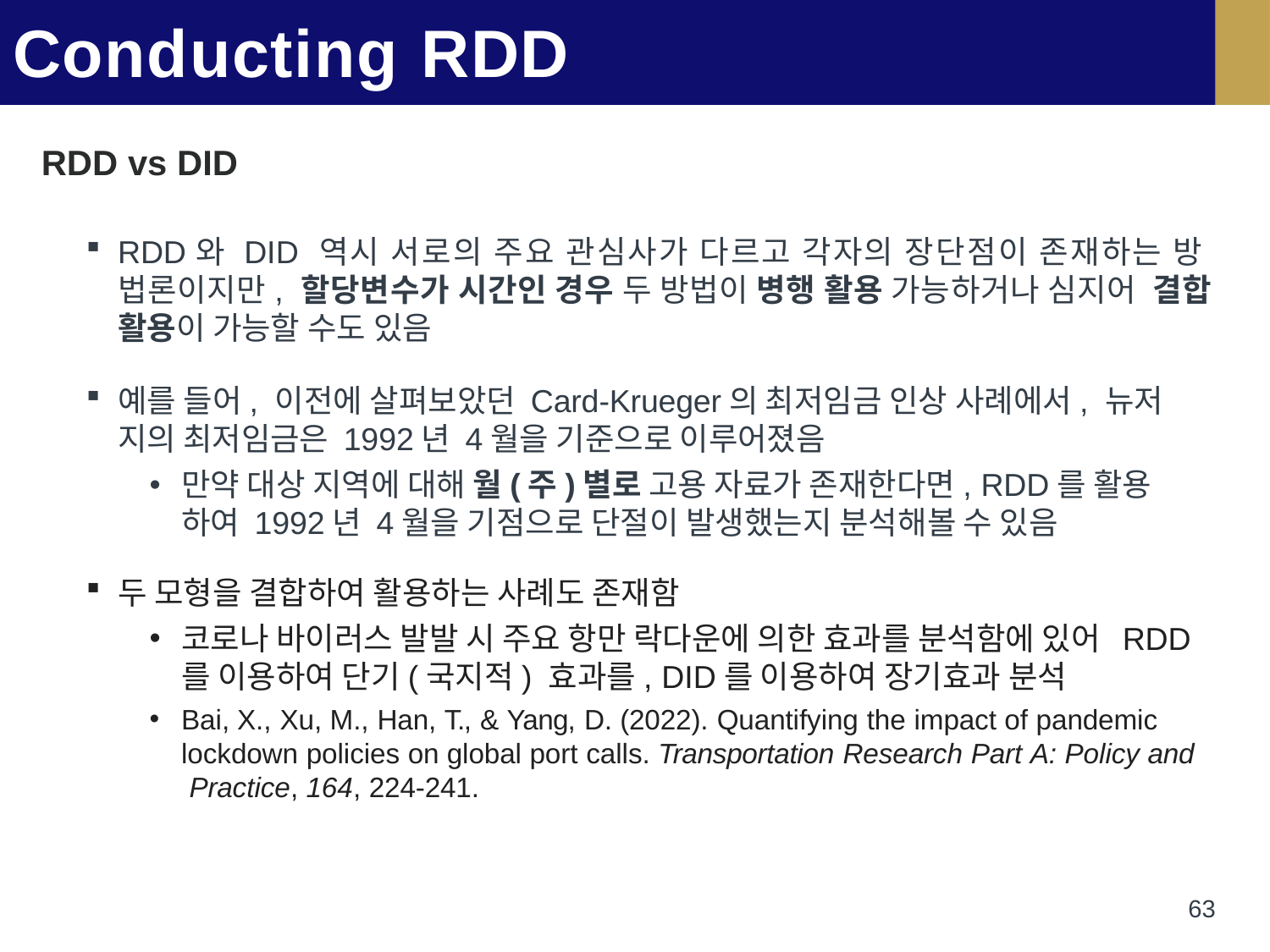

# Conducting RDD Analysis
RDD vs DID

RDD와 DID 역시 서로의 주요 관심사가 다르고 각자의 장단점이 존재하는 방  법론이지만, 할당변수가 시간인 경우 두 방법이 병행 활용 가능하거나 심지어  결합 활용이 가능할 수도 있음

예를 들어, 이전에 살펴보았던 Card-Krueger의 최저임금 인상 사례에서, 뉴저
지의 최저임금은 1992년 4월을 기준으로 이루어졌음
만약 대상 지역에 대해 월(주)별로 고용 자료가 존재한다면, RDD를 활용  하여 1992년 4월을 기점으로 단절이 발생했는지 분석해볼 수 있음

두 모형을 결합하여 활용하는 사례도 존재함
코로나 바이러스 발발 시 주요 항만 락다운에 의한 효과를 분석함에 있어  RDD를 이용하여 단기(국지적) 효과를, DID를 이용하여 장기효과 분석
Bai, X., Xu, M., Han, T., & Yang, D. (2022). Quantifying the impact of pandemic  lockdown policies on global port calls. Transportation Research Part A: Policy and  Practice, 164, 224-241.
63